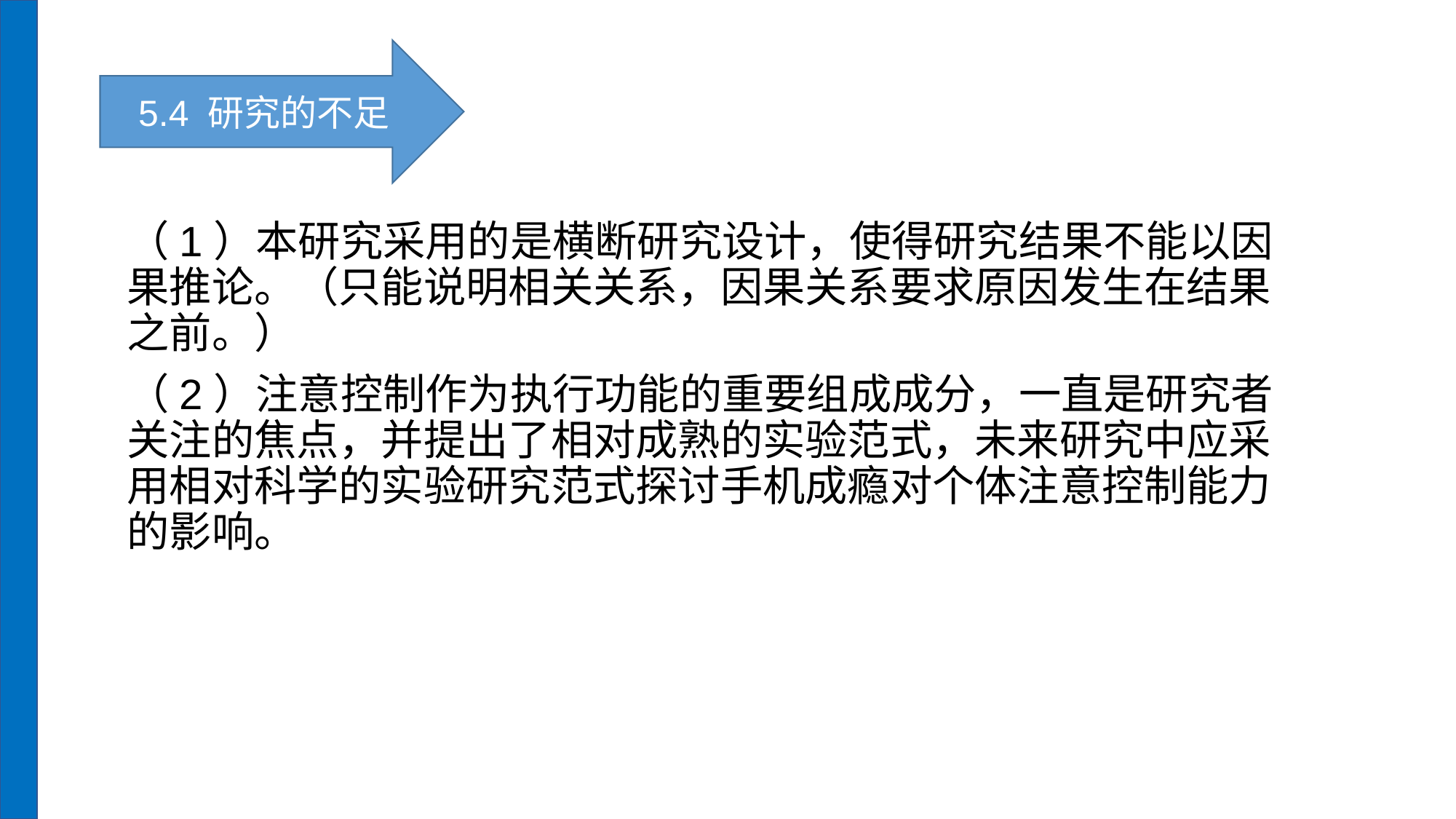

5.4 研究的不足
（1）本研究采用的是横断研究设计，使得研究结果不能以因果推论。（只能说明相关关系，因果关系要求原因发生在结果之前。）
（2）注意控制作为执行功能的重要组成成分，一直是研究者关注的焦点，并提出了相对成熟的实验范式，未来研究中应采用相对科学的实验研究范式探讨手机成瘾对个体注意控制能力的影响。